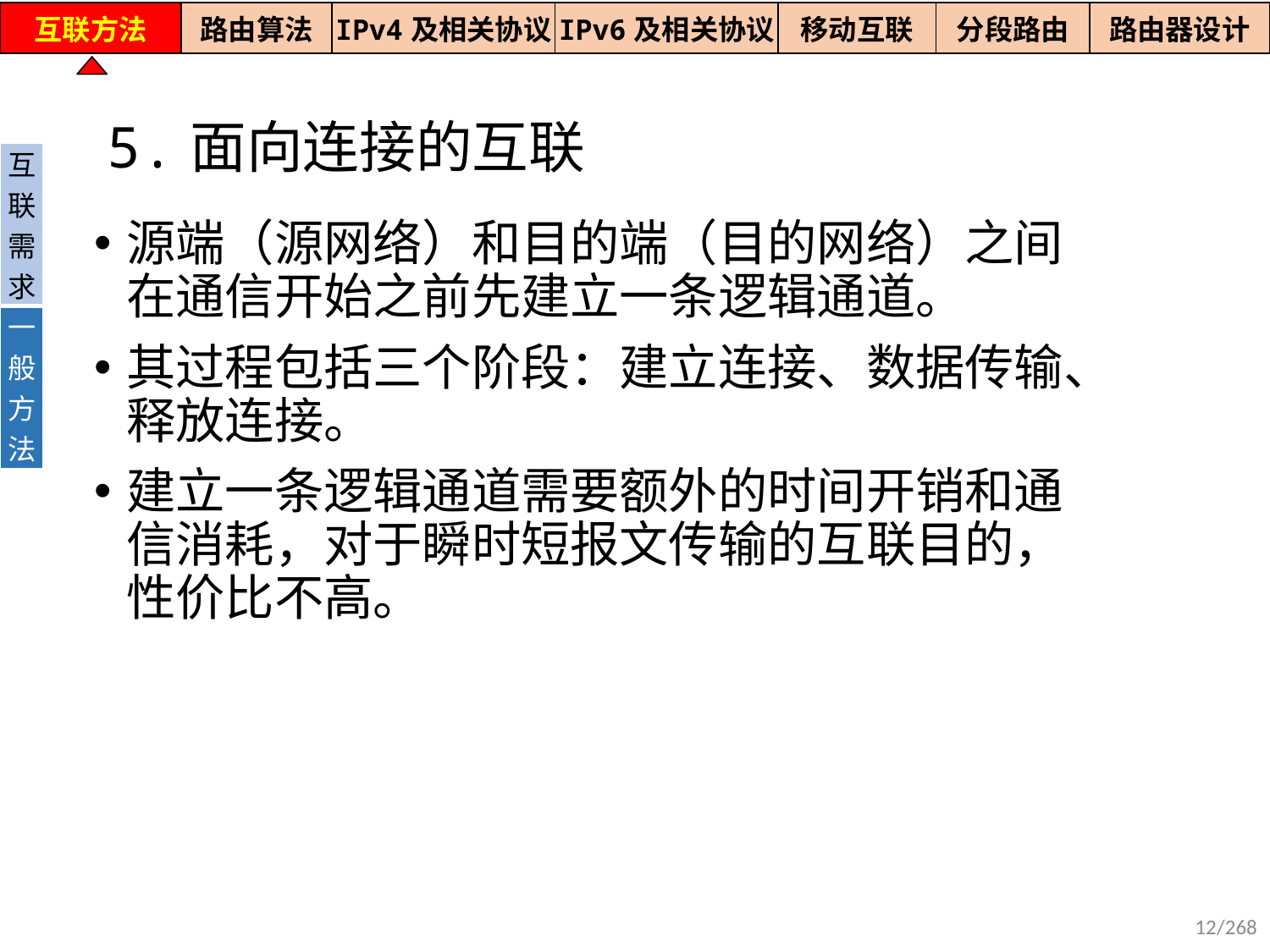

| 互联方法 | 路由算法 | IPv4及相关协议 | IPv6及相关协议 | 移动互联 | 分段路由 | 路由器设计 |
| --- | --- | --- | --- | --- | --- | --- |

# 5.面向连接的互联
| 互联需求 |
| --- |
| 一般方法 |
源端（源网络）和目的端（目的网络）之间在通信开始之前先建立一条逻辑通道。
其过程包括三个阶段：建立连接、数据传输、释放连接。
建立一条逻辑通道需要额外的时间开销和通信消耗，对于瞬时短报文传输的互联目的，性价比不高。
12/268